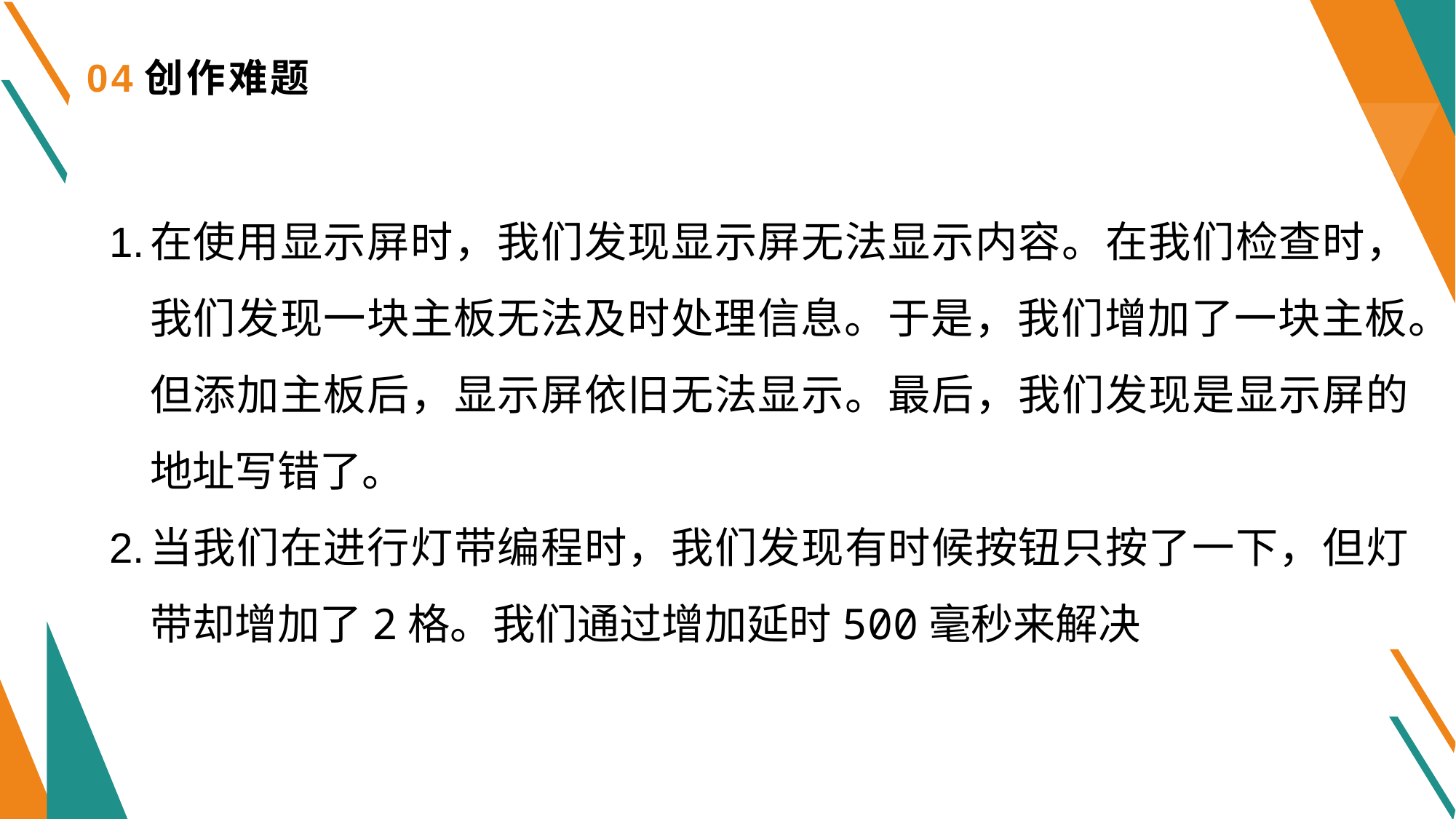

# 04创作难题
在使用显示屏时，我们发现显示屏无法显示内容。在我们检查时，我们发现一块主板无法及时处理信息。于是，我们增加了一块主板。但添加主板后，显示屏依旧无法显示。最后，我们发现是显示屏的地址写错了。
当我们在进行灯带编程时，我们发现有时候按钮只按了一下，但灯带却增加了2格。我们通过增加延时500毫秒来解决